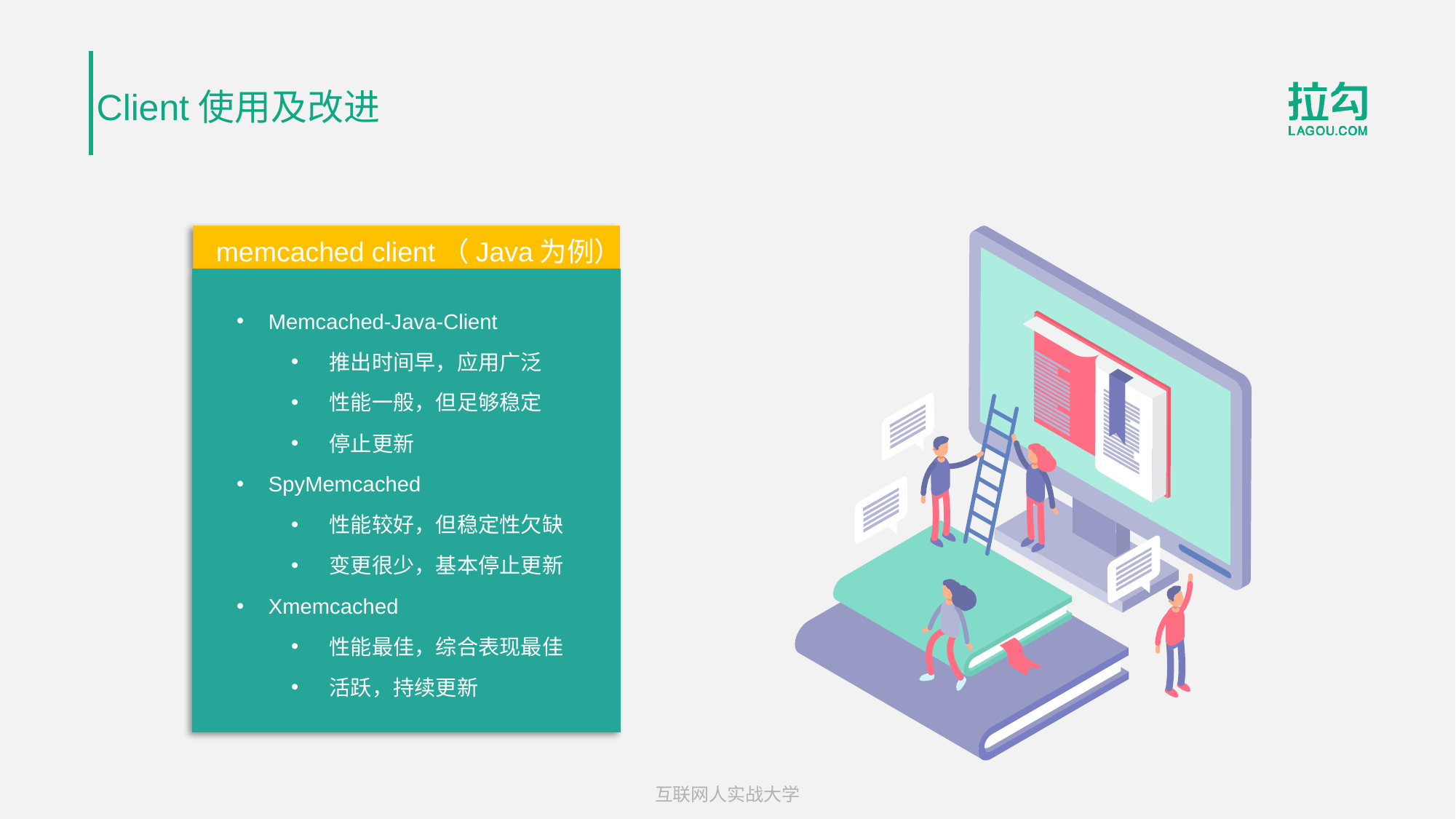

# Client使用及改进

memcached client（Java为例）

Memcached-Java-Client
推出时间早，应用广泛
性能一般，但足够稳定
停止更新
SpyMemcached
性能较好，但稳定性欠缺
变更很少，基本停止更新
Xmemcached
性能最佳，综合表现最佳
活跃，持续更新